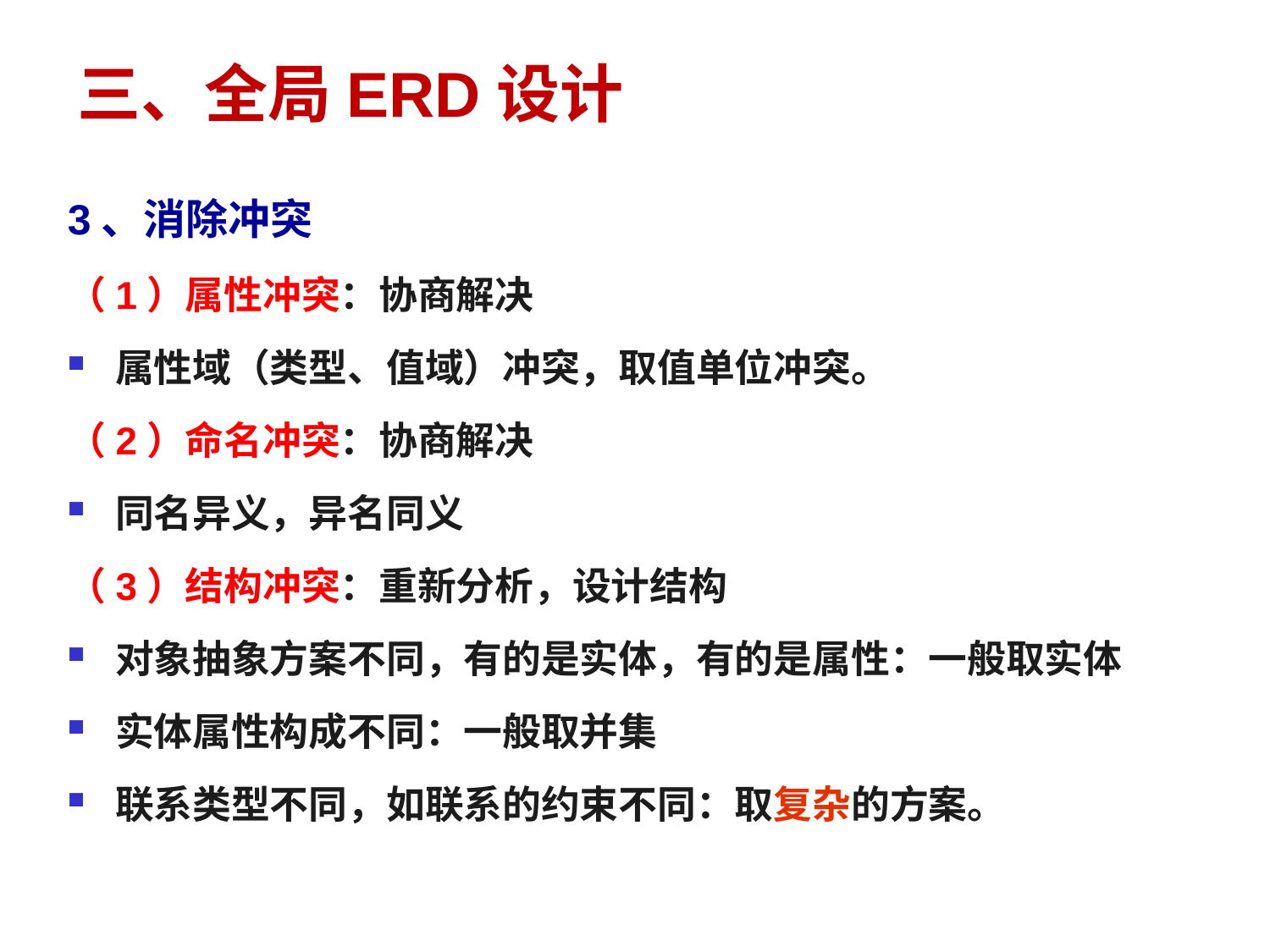

# 三、全局ERD设计
3、消除冲突
（1）属性冲突：协商解决
属性域（类型、值域）冲突，取值单位冲突。
（2）命名冲突：协商解决
同名异义，异名同义
（3）结构冲突：重新分析，设计结构
对象抽象方案不同，有的是实体，有的是属性：一般取实体
实体属性构成不同：一般取并集
联系类型不同，如联系的约束不同：取复杂的方案。